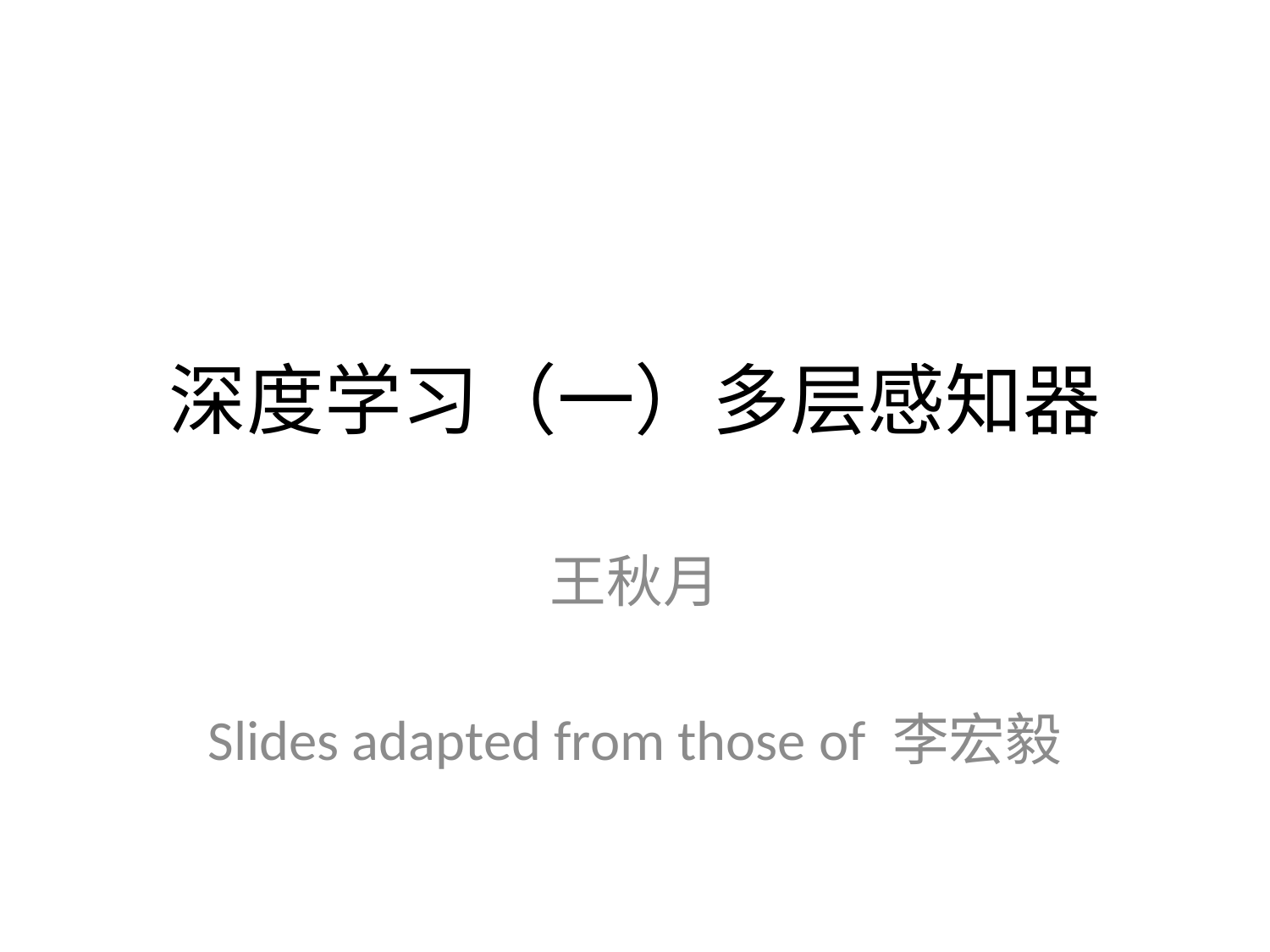

# 深度学习（一）多层感知器
王秋月

Slides adapted from those of 李宏毅